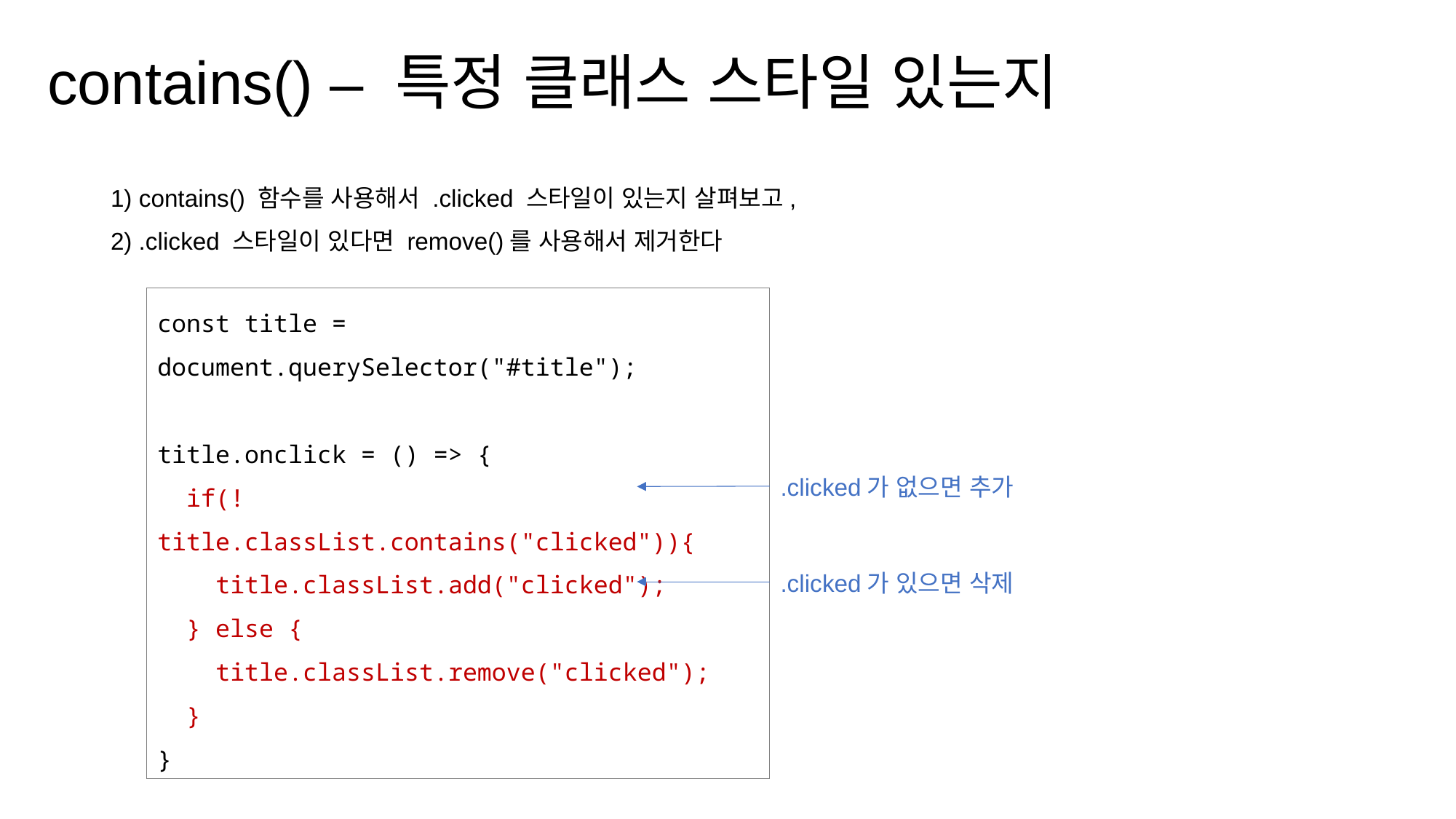

contains() – 특정 클래스 스타일 있는지
1) contains() 함수를 사용해서 .clicked 스타일이 있는지 살펴보고,
2) .clicked 스타일이 있다면 remove()를 사용해서 제거한다
const title = document.querySelector("#title");
title.onclick = () => {
  if(!title.classList.contains("clicked")){
    title.classList.add("clicked");
  } else {
    title.classList.remove("clicked");
  }
}
.clicked가 없으면 추가
.clicked가 있으면 삭제